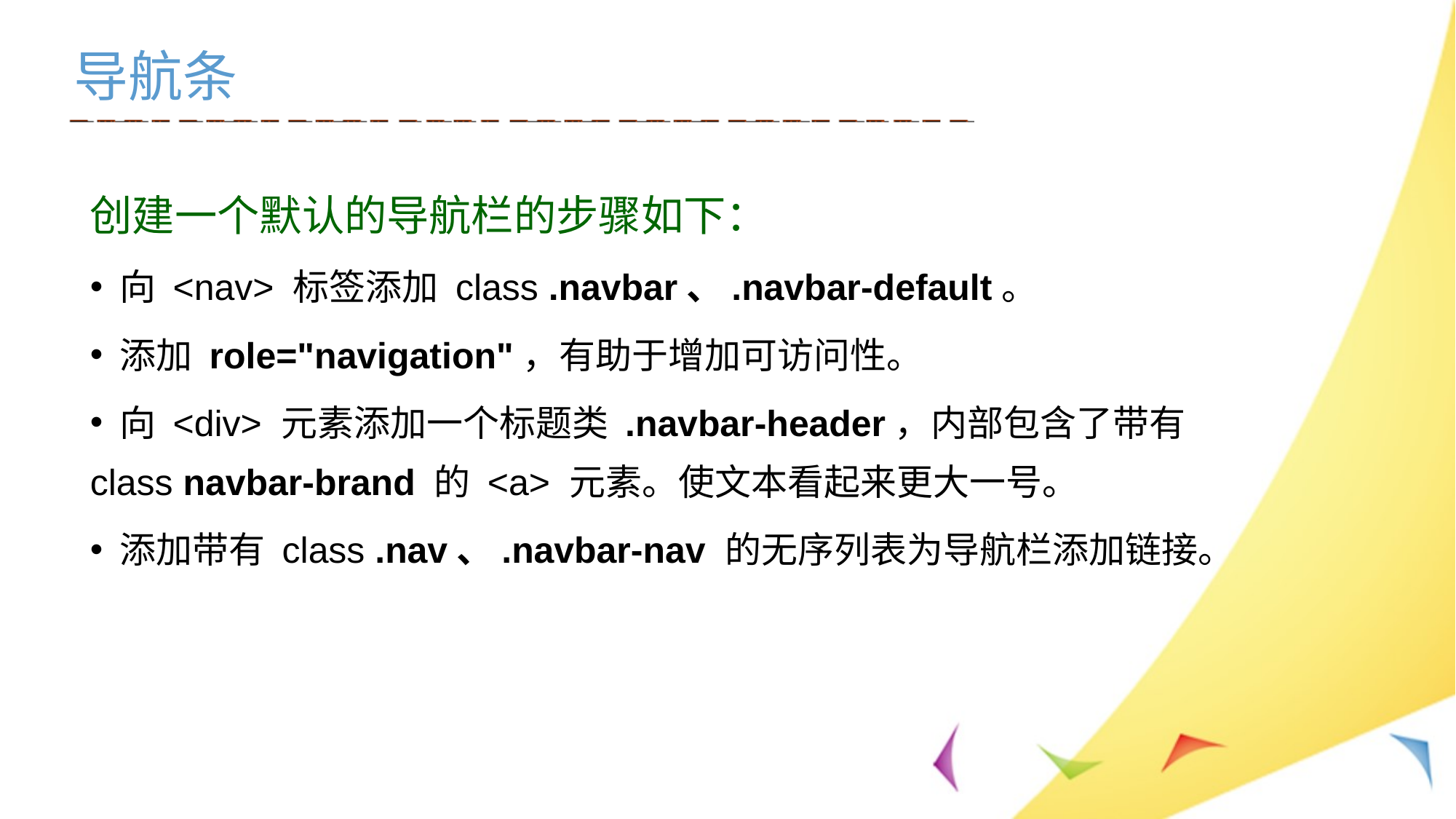

导航条
创建一个默认的导航栏的步骤如下：
 向 <nav> 标签添加 class .navbar、.navbar-default。
 添加 role="navigation"，有助于增加可访问性。
 向 <div> 元素添加一个标题类 .navbar-header，内部包含了带有 class navbar-brand 的 <a> 元素。使文本看起来更大一号。
 添加带有 class .nav、.navbar-nav 的无序列表为导航栏添加链接。